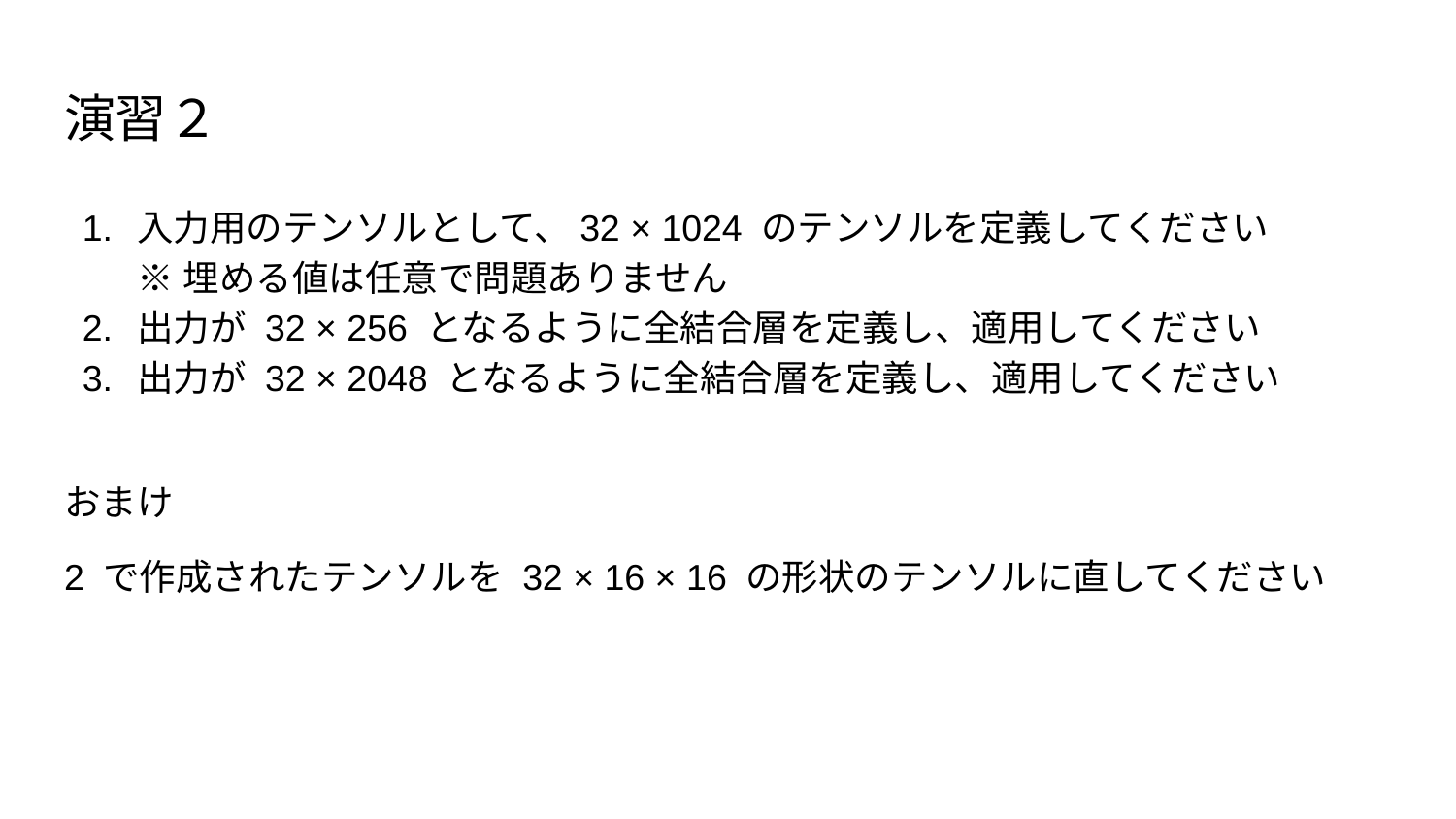

# 演習２
入力用のテンソルとして、32 × 1024 のテンソルを定義してください
※ 埋める値は任意で問題ありません
出力が 32 × 256 となるように全結合層を定義し、適用してください
出力が 32 × 2048 となるように全結合層を定義し、適用してください
おまけ
2 で作成されたテンソルを 32 × 16 × 16 の形状のテンソルに直してください